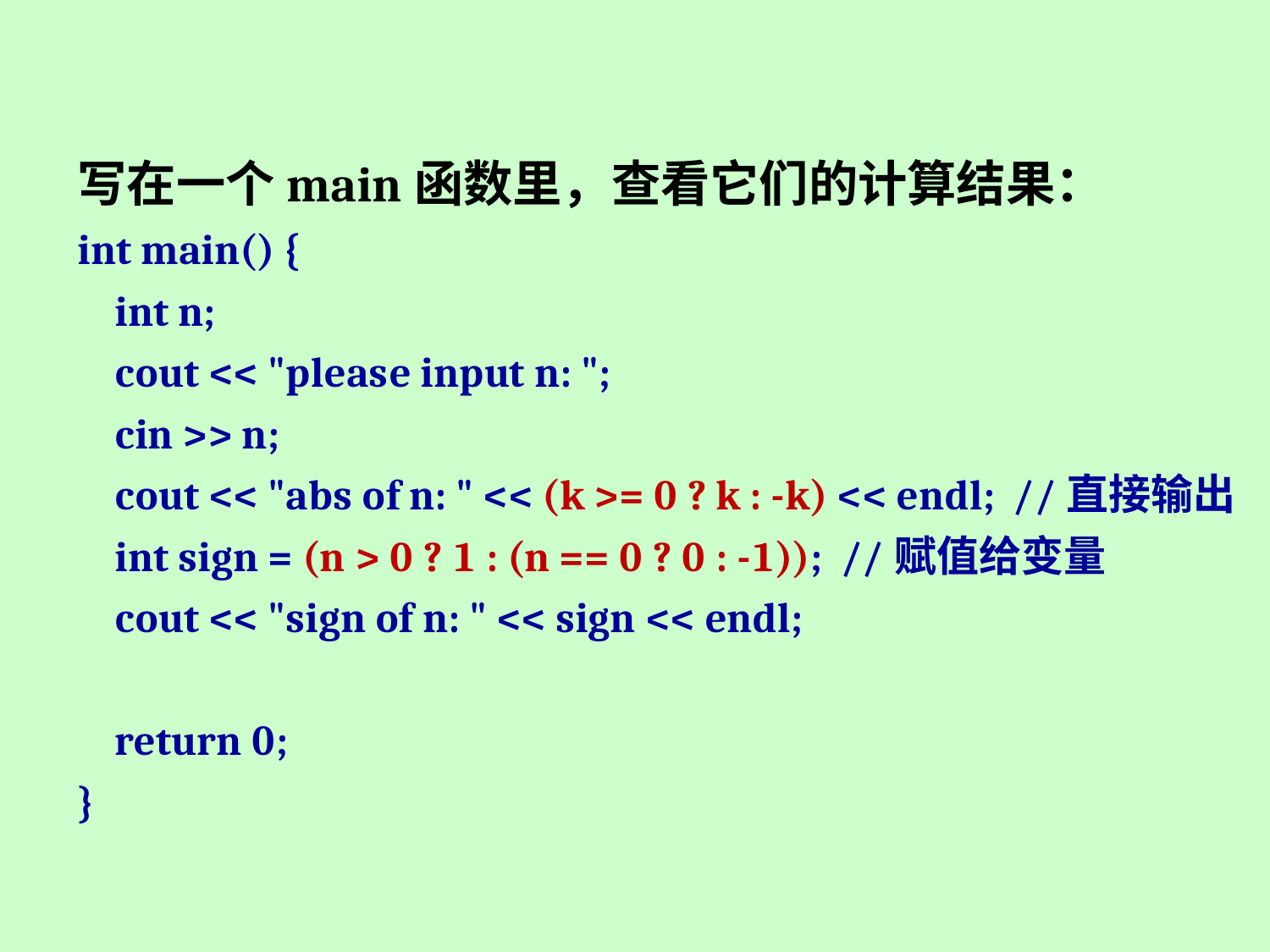

写在一个main函数里，查看它们的计算结果：
int main() {
    int n;
    cout << "please input n: ";
    cin >> n;
    cout << "abs of n: " << (k >= 0 ? k : -k) << endl;  //直接输出
    int sign = (n > 0 ? 1 : (n == 0 ? 0 : -1));  //赋值给变量
    cout << "sign of n: " << sign << endl;

    return 0;
}
66